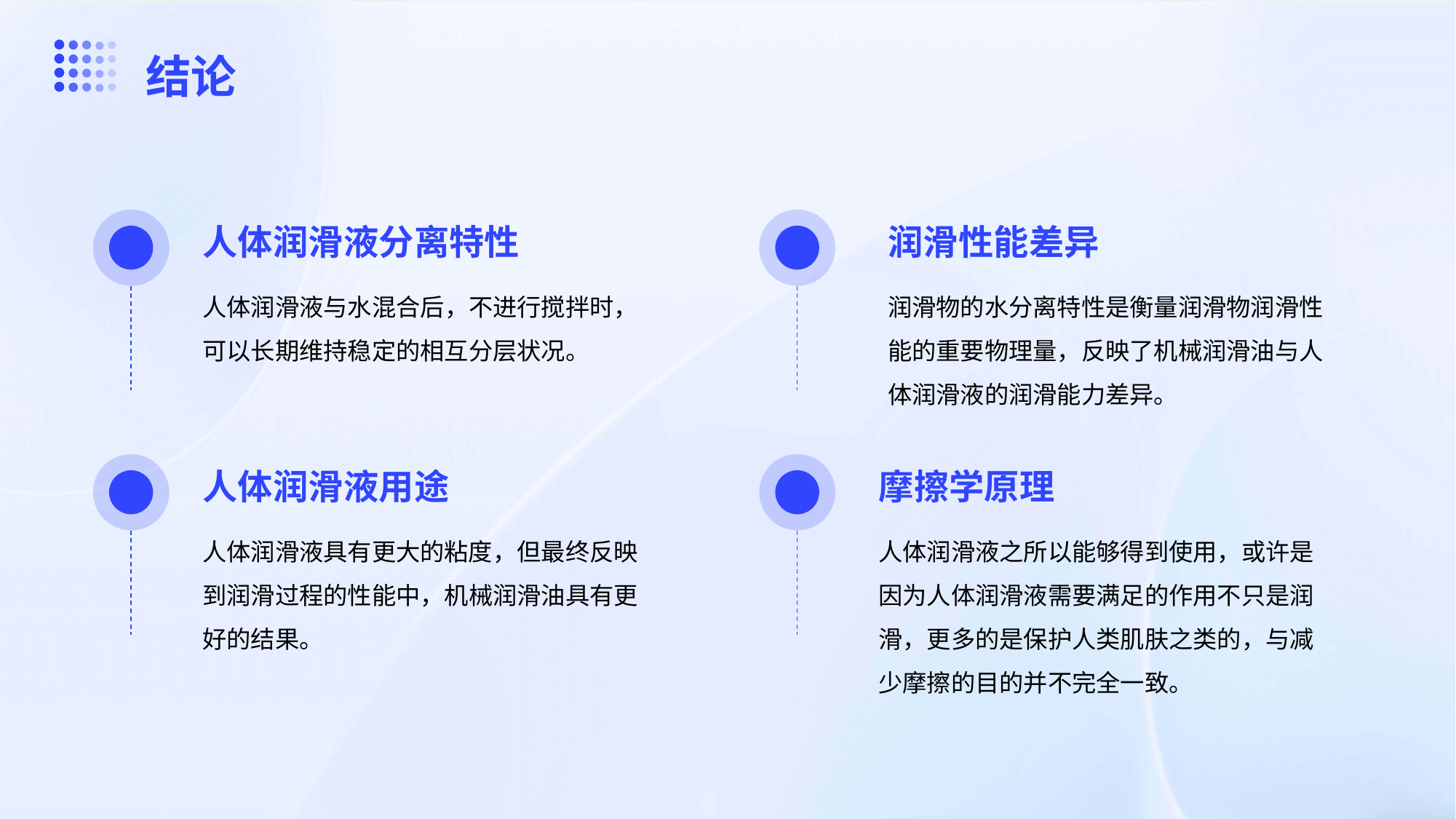

结论

人体润滑液分离特性
润滑性能差异

人体润滑液与水混合后，不进行搅拌时，可以长期维持稳定的相互分层状况。
润滑物的水分离特性是衡量润滑物润滑性能的重要物理量，反映了机械润滑油与人体润滑液的润滑能力差异。
人体润滑液用途
摩擦学原理

人体润滑液具有更大的粘度，但最终反映到润滑过程的性能中，机械润滑油具有更好的结果。
人体润滑液之所以能够得到使用，或许是因为人体润滑液需要满足的作用不只是润滑，更多的是保护人类肌肤之类的，与减少摩擦的目的并不完全一致。